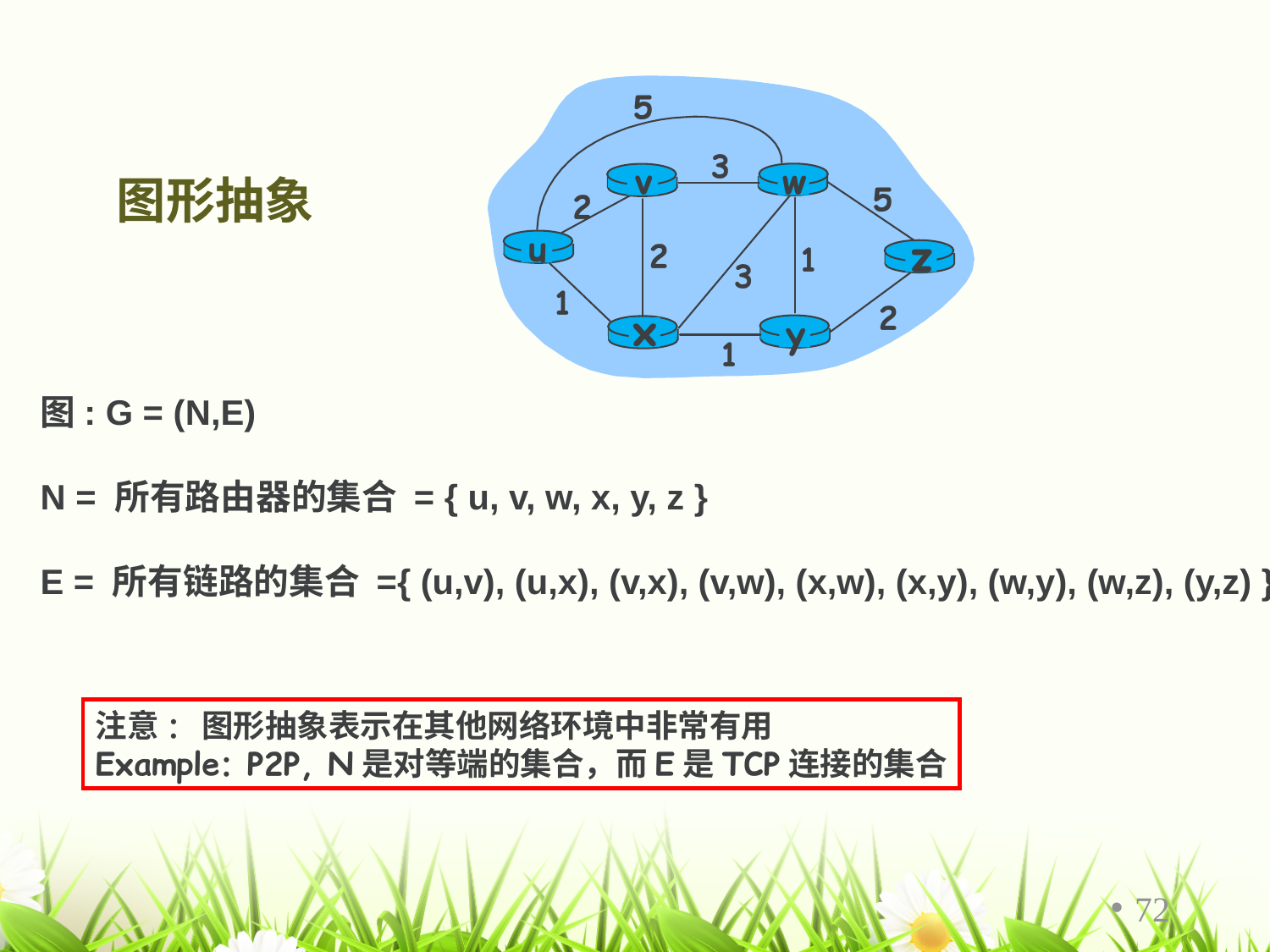

5

3
v

w

5

2

u

z

2

1

3

1
2
x

y

1

# 图形抽象
图: G = (N,E)

N = 所有路由器的集合 = { u, v, w, x, y, z }

E = 所有链路的集合 ={ (u,v), (u,x), (v,x), (v,w), (x,w), (x,y), (w,y), (w,z), (y,z) }
注意: 图形抽象表示在其他网络环境中非常有用
Example: P2P, N是对等端的集合，而E是TCP连接的集合
72